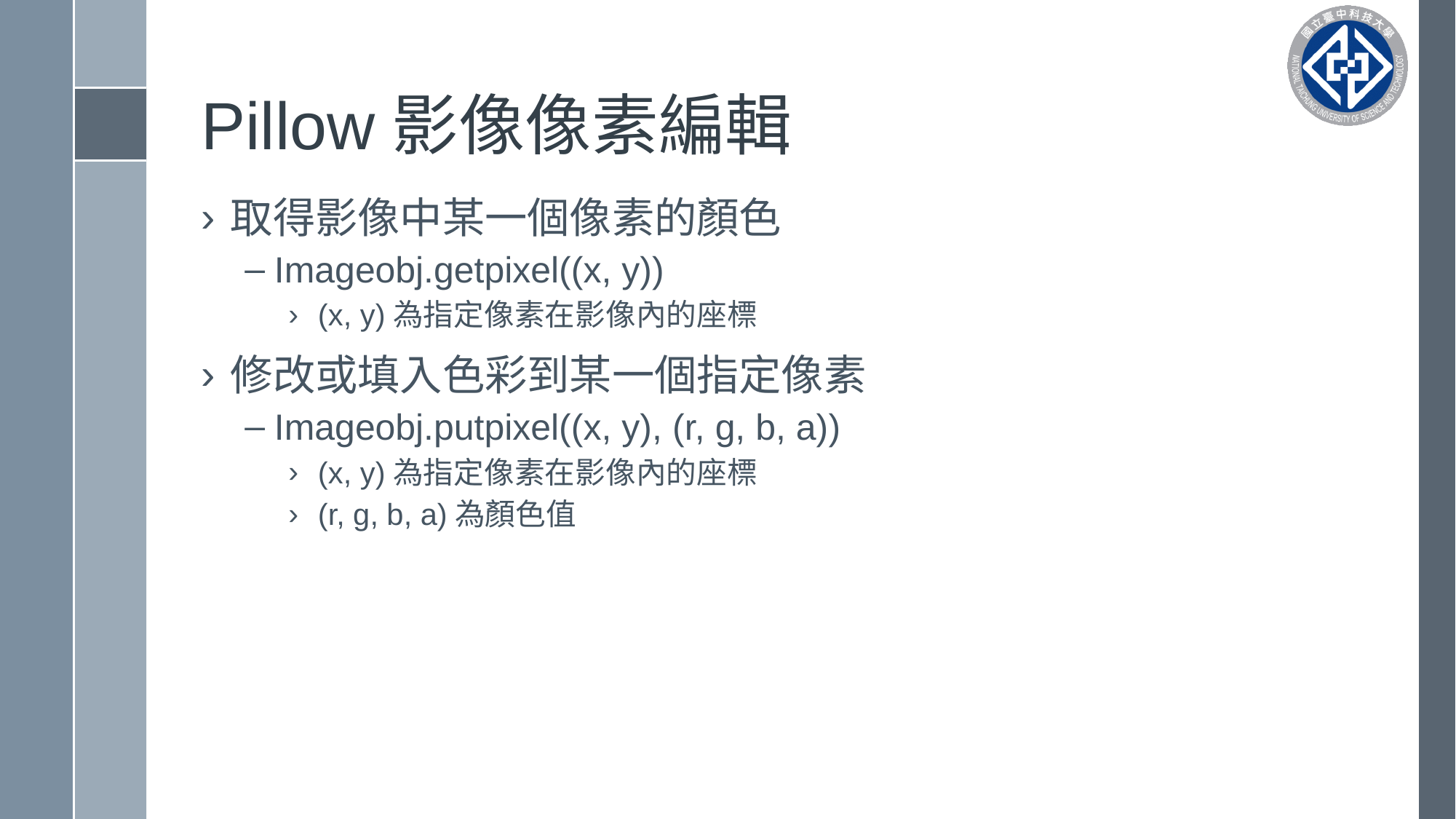

# Pillow影像像素編輯
取得影像中某一個像素的顏色
Imageobj.getpixel((x, y))
(x, y)為指定像素在影像內的座標
修改或填入色彩到某一個指定像素
Imageobj.putpixel((x, y), (r, g, b, a))
(x, y)為指定像素在影像內的座標
(r, g, b, a)為顏色值